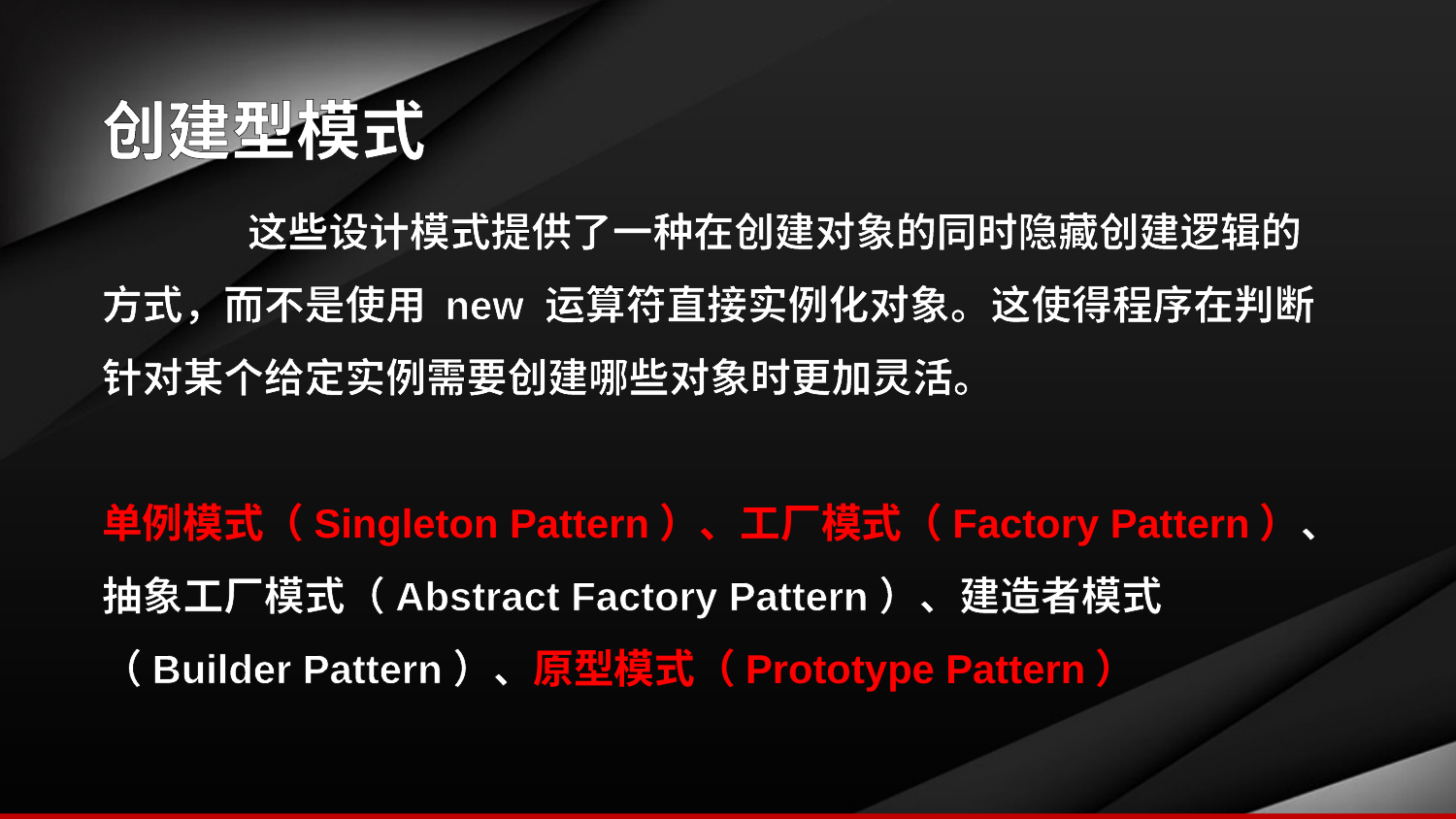

创建型模式
	这些设计模式提供了一种在创建对象的同时隐藏创建逻辑的方式，而不是使用 new 运算符直接实例化对象。这使得程序在判断针对某个给定实例需要创建哪些对象时更加灵活。

单例模式（Singleton Pattern）、工厂模式（Factory Pattern）、抽象工厂模式（Abstract Factory Pattern）、建造者模式（Builder Pattern）、原型模式（Prototype Pattern）